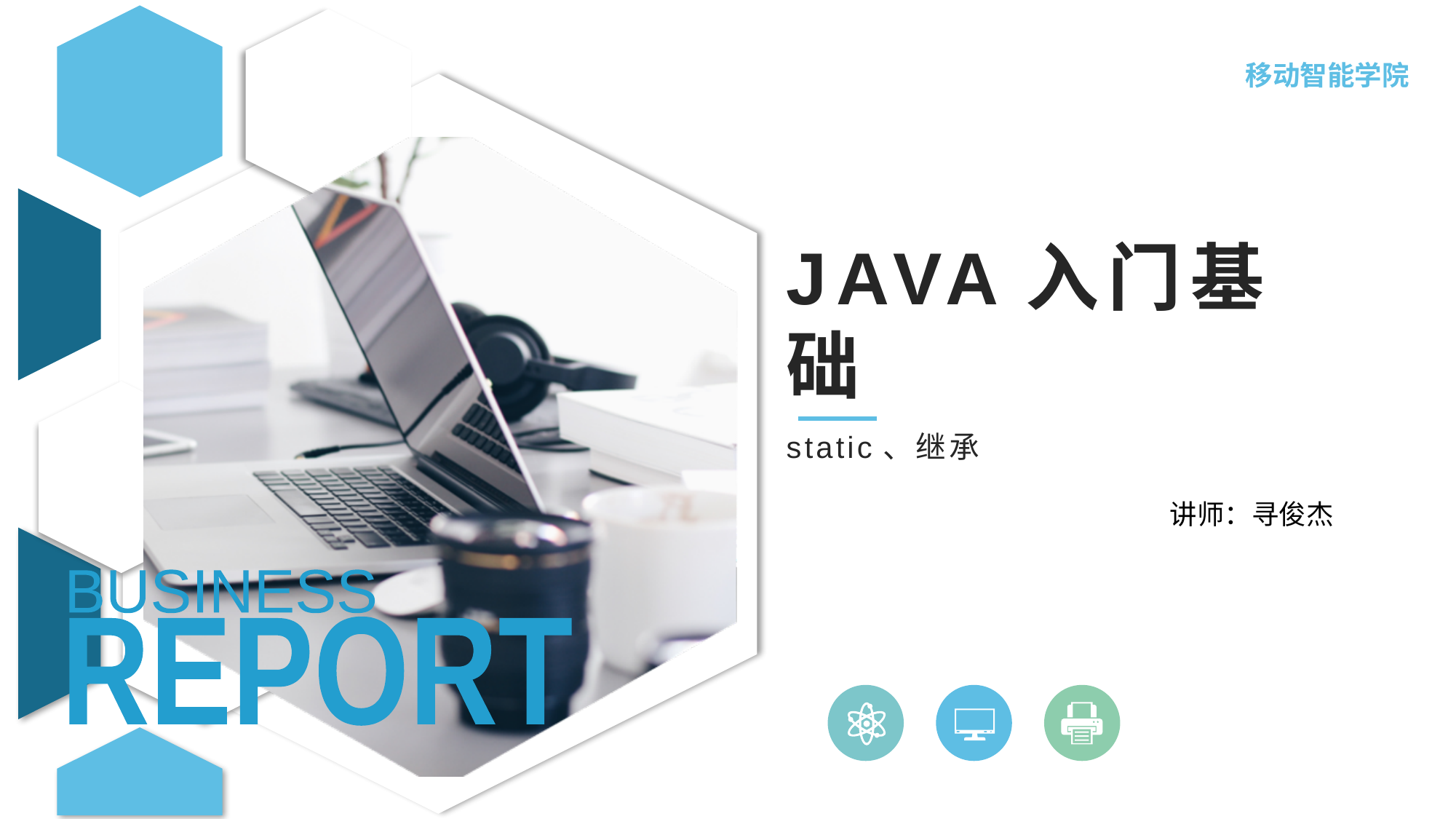

移动智能学院
# JAVA入门基础
static、继承
讲师：寻俊杰
BUSINESS
REPORT